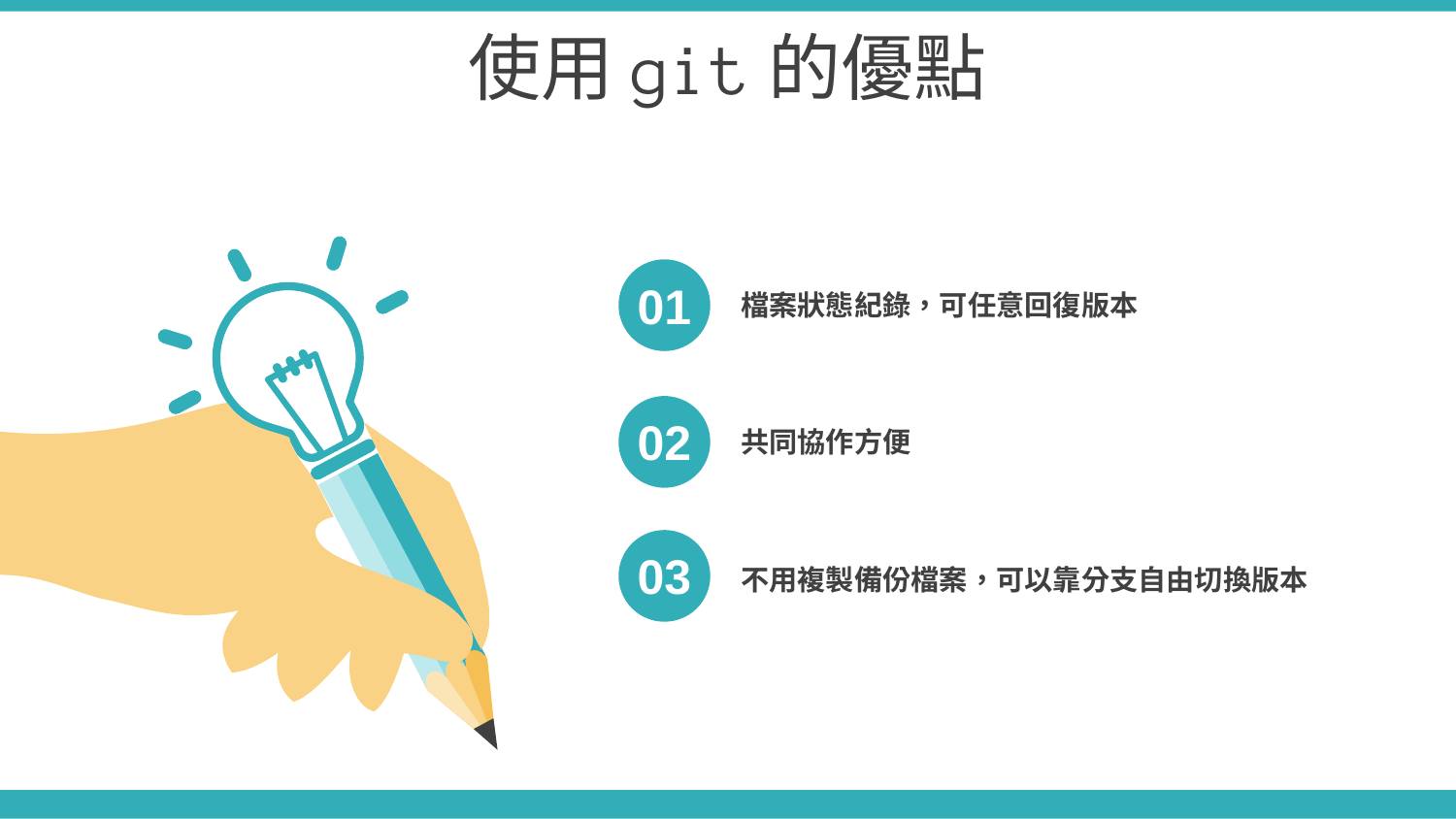

使用git的優點

01
檔案狀態紀錄，可任意回復版本

02
共同協作方便

03
不用複製備份檔案，可以靠分支自由切換版本